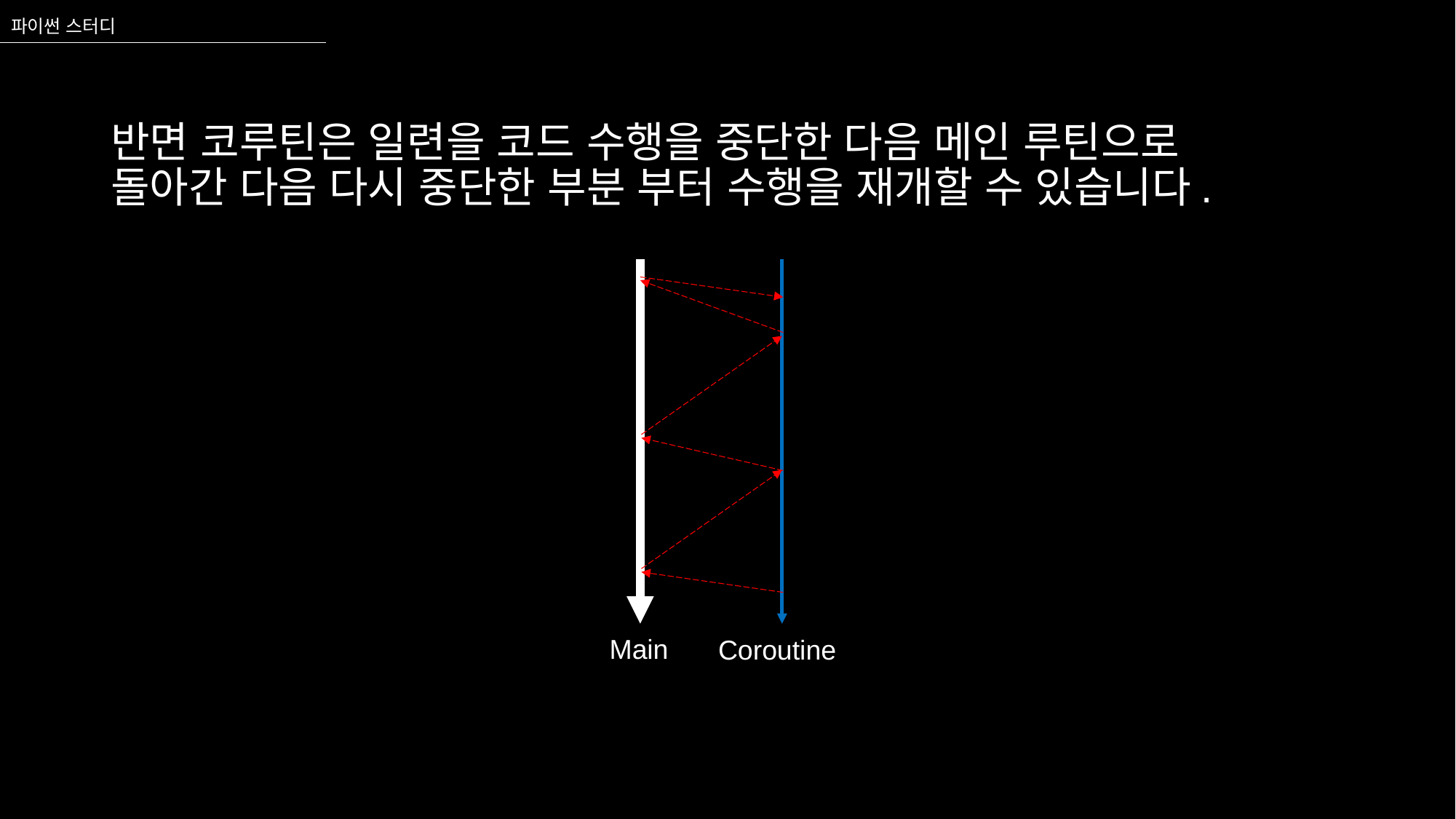

파이썬 스터디
반면 코루틴은 일련을 코드 수행을 중단한 다음 메인 루틴으로
돌아간 다음 다시 중단한 부분 부터 수행을 재개할 수 있습니다.
Main
Coroutine